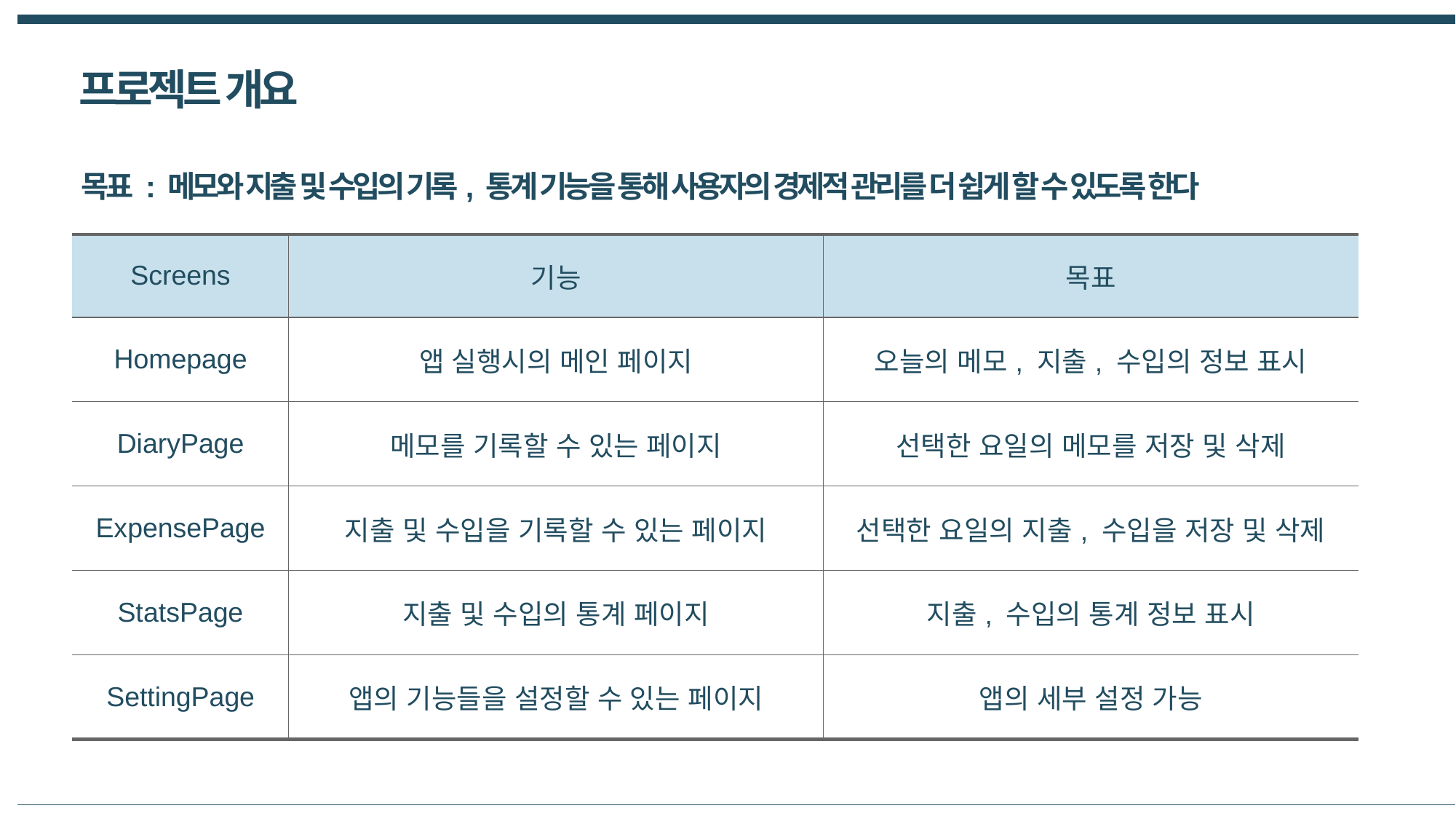

프로젝트 개요
목표 : 메모와 지출 및 수입의 기록, 통계 기능을 통해 사용자의 경제적 관리를 더 쉽게 할 수 있도록 한다
| Screens | 기능 | 목표 |
| --- | --- | --- |
| Homepage | 앱 실행시의 메인 페이지 | 오늘의 메모, 지출, 수입의 정보 표시 |
| DiaryPage | 메모를 기록할 수 있는 페이지 | 선택한 요일의 메모를 저장 및 삭제 |
| ExpensePage | 지출 및 수입을 기록할 수 있는 페이지 | 선택한 요일의 지출, 수입을 저장 및 삭제 |
| StatsPage | 지출 및 수입의 통계 페이지 | 지출, 수입의 통계 정보 표시 |
| SettingPage | 앱의 기능들을 설정할 수 있는 페이지 | 앱의 세부 설정 가능 |